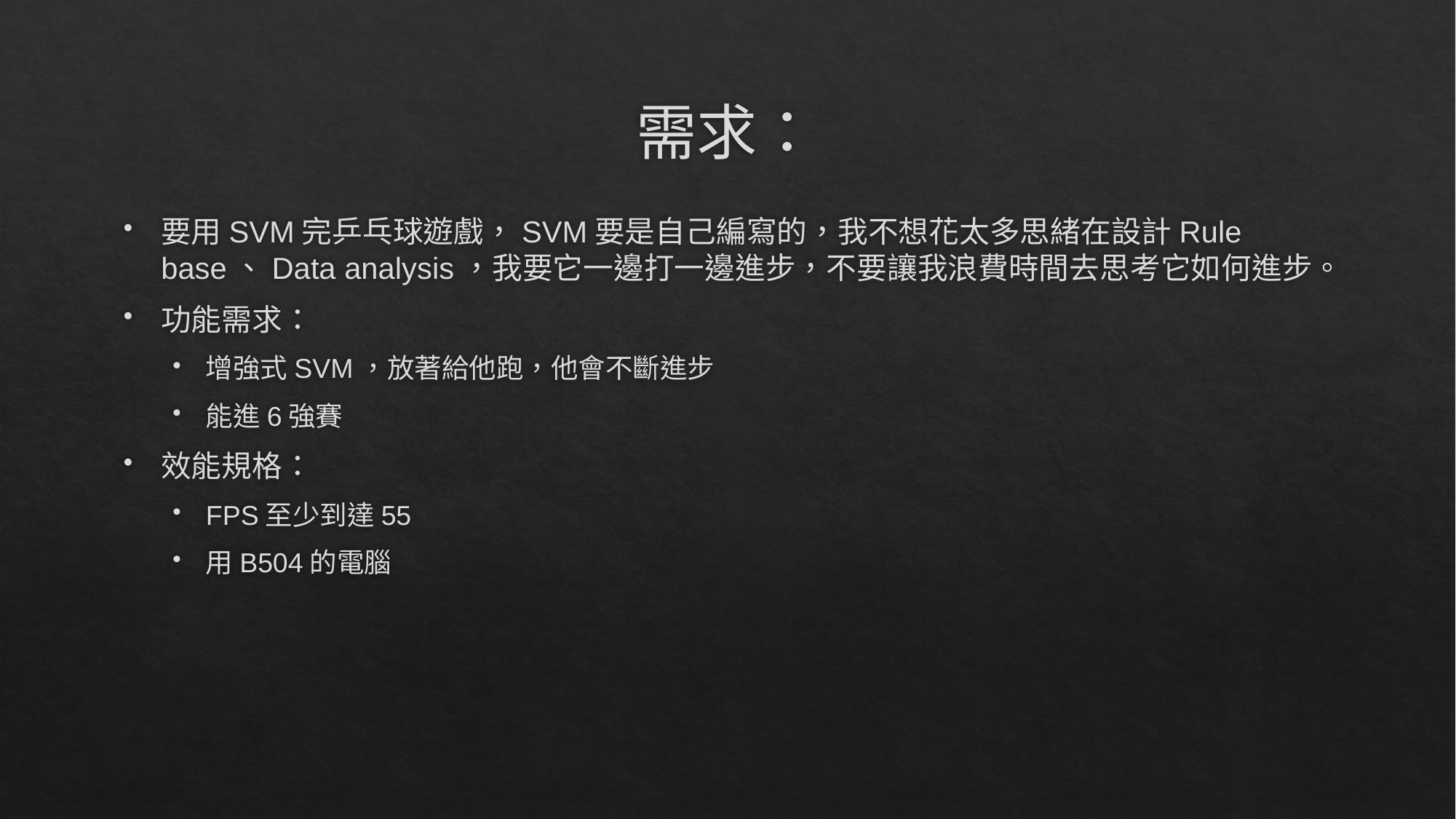

# 需求：
要用SVM完乒乓球遊戲，SVM要是自己編寫的，我不想花太多思緒在設計Rule base、Data analysis，我要它一邊打一邊進步，不要讓我浪費時間去思考它如何進步。
功能需求：
增強式SVM，放著給他跑，他會不斷進步
能進6強賽
效能規格：
FPS至少到達55
用B504的電腦